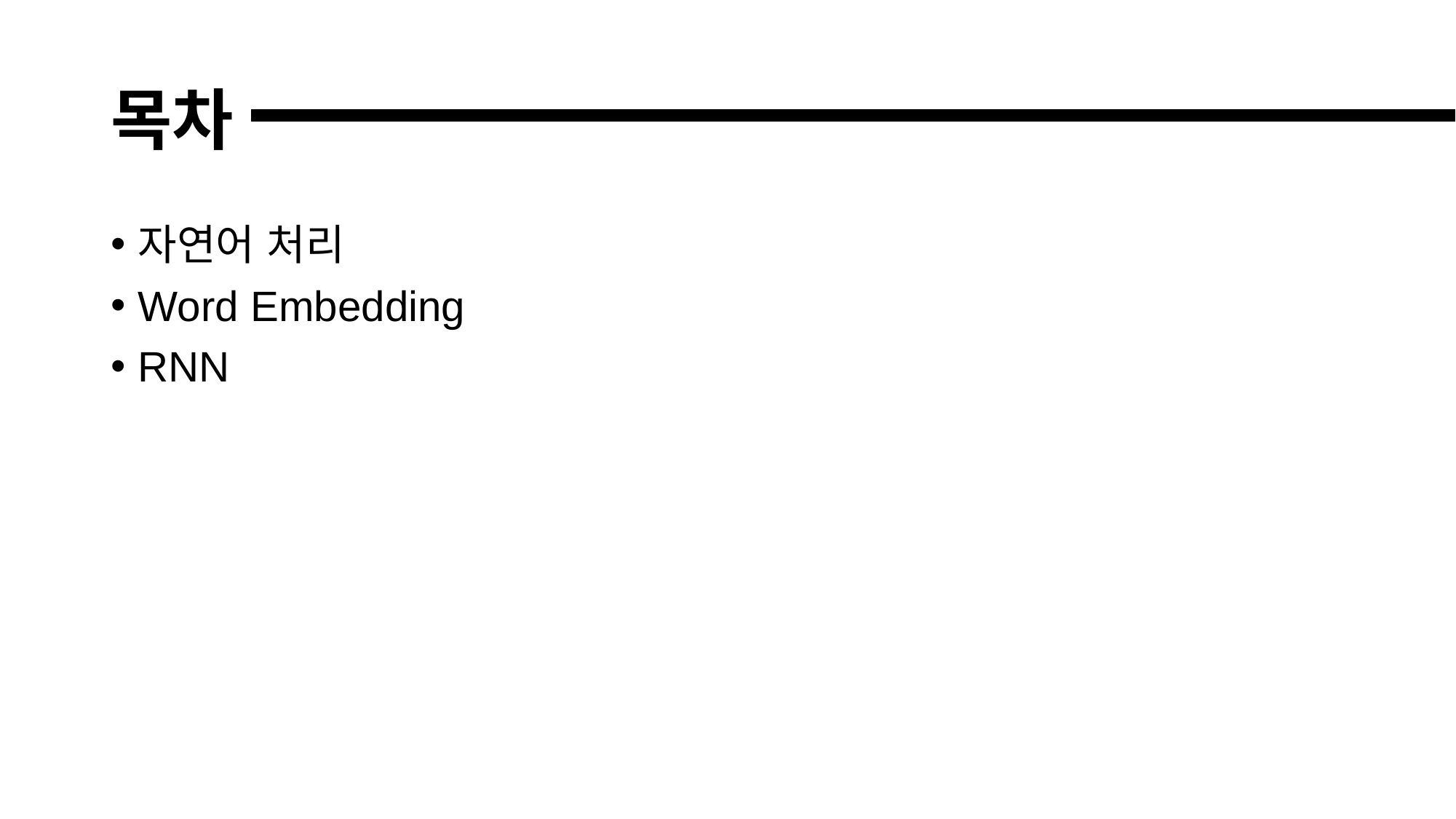

# 목차

자연어 처리
Word Embedding
RNN